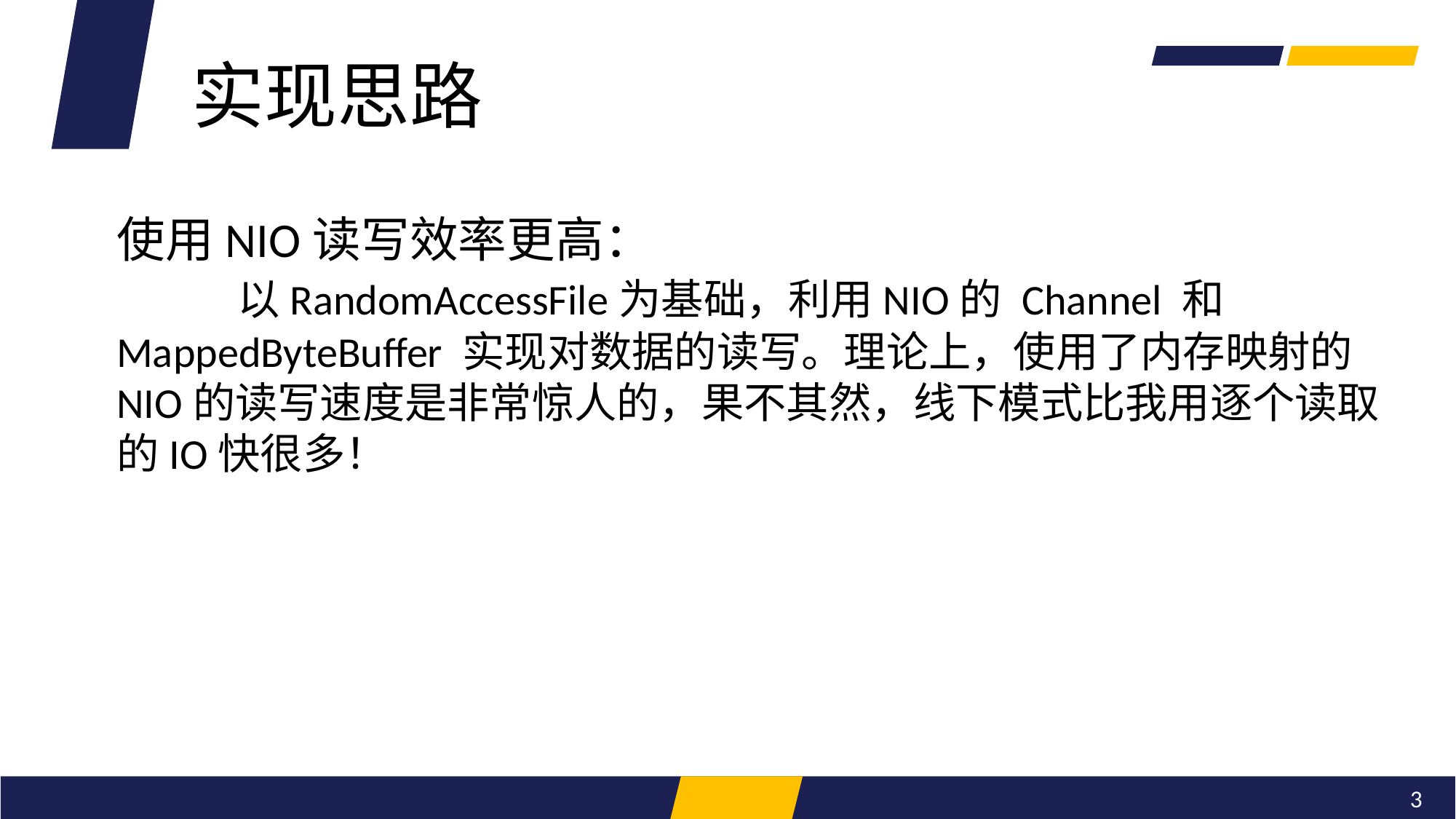

实现思路

使用NIO读写效率更高：
          以RandomAccessFile为基础，利用NIO的 Channel 和 MappedByteBuffer 实现对数据的读写。理论上，使用了内存映射的NIO的读写速度是非常惊人的，果不其然，线下模式比我用逐个读取的IO快很多！
3